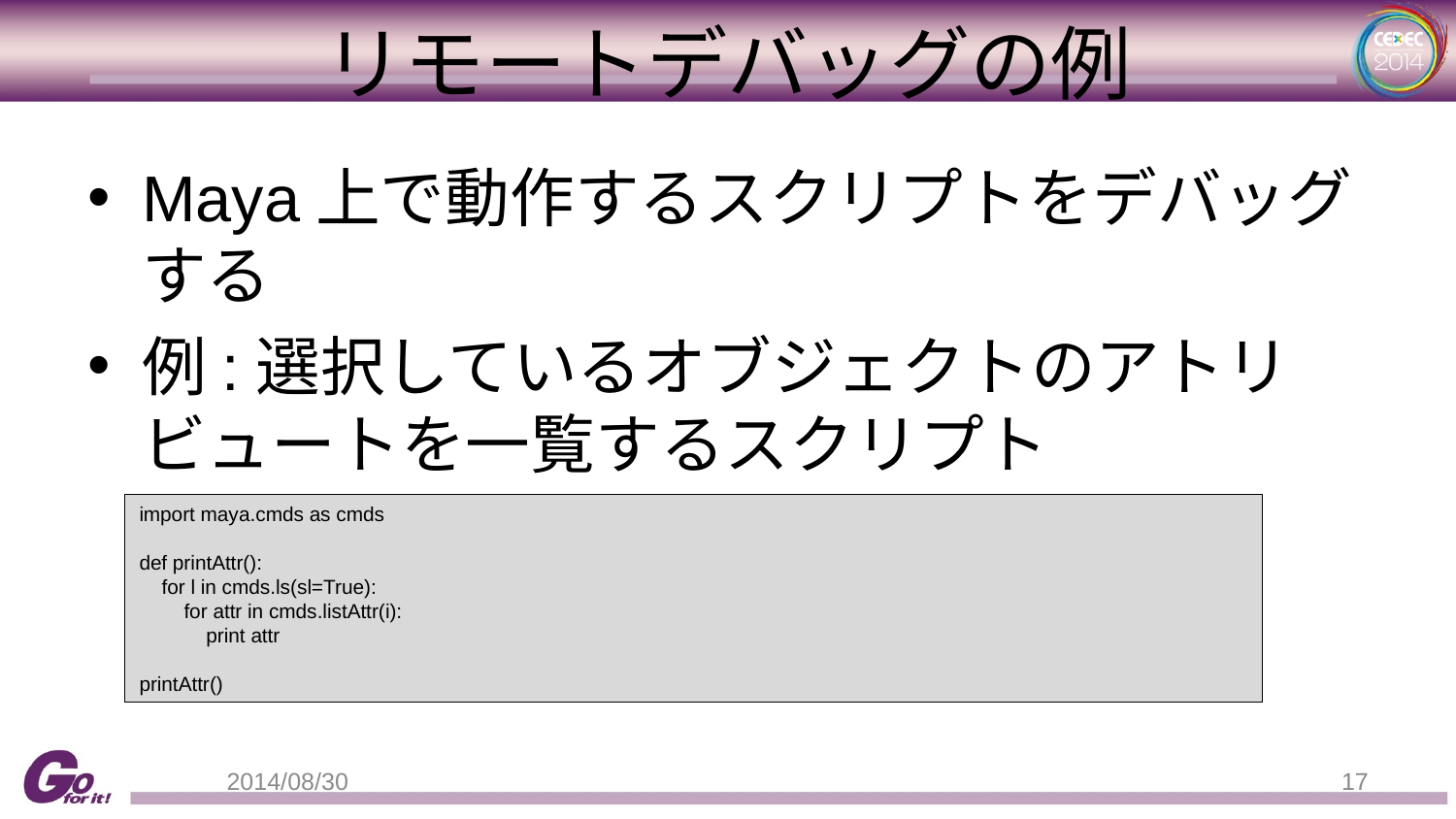

# リモートデバッグの例
Maya上で動作するスクリプトをデバッグする
例:選択しているオブジェクトのアトリビュートを一覧するスクリプト
import maya.cmds as cmds

def printAttr():
    for l in cmds.ls(sl=True):
        for attr in cmds.listAttr(i):
            print attr

printAttr()
2014/08/30
17